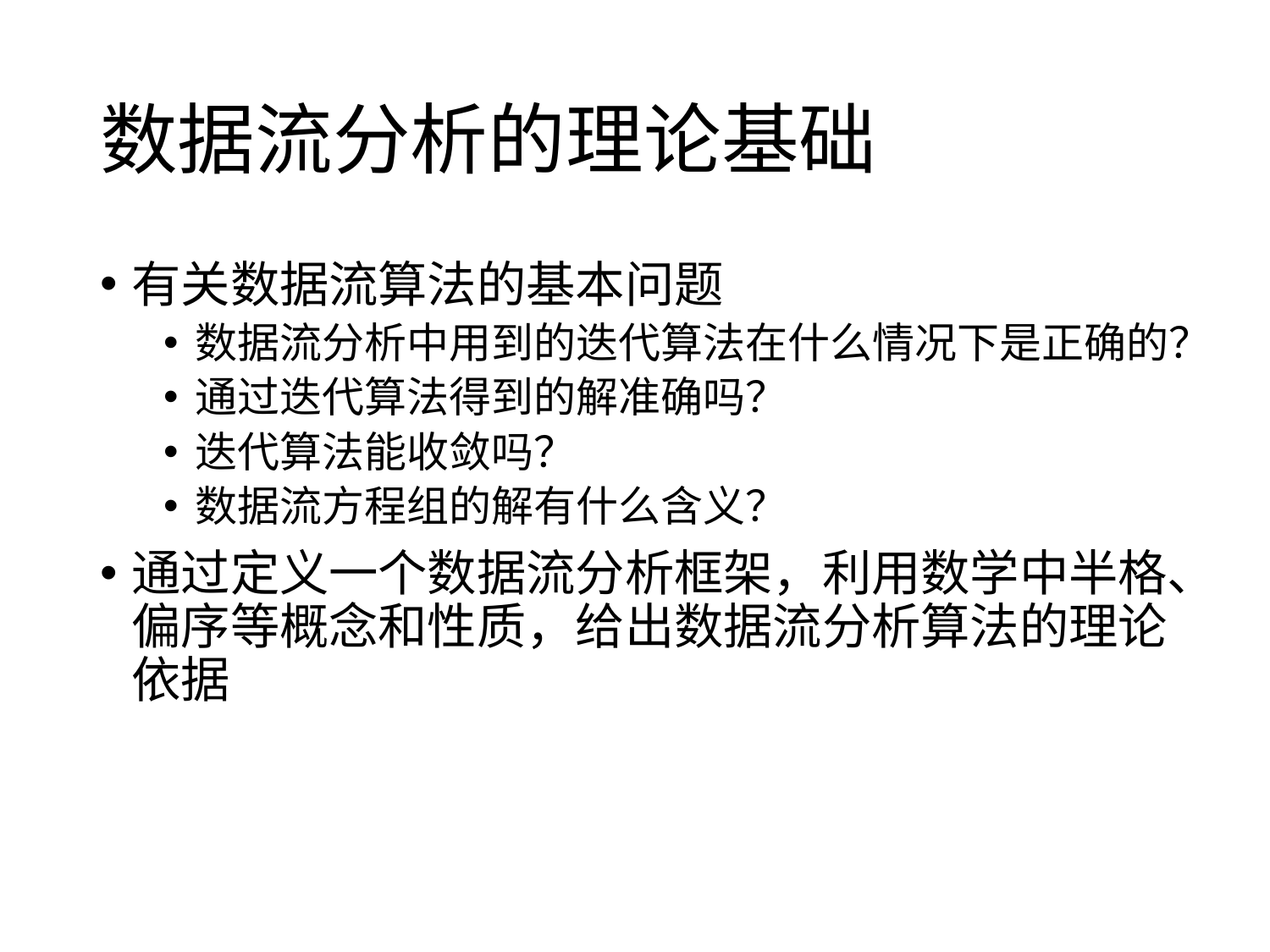

# 数据流分析的理论基础
有关数据流算法的基本问题
数据流分析中用到的迭代算法在什么情况下是正确的？
通过迭代算法得到的解准确吗？
迭代算法能收敛吗？
数据流方程组的解有什么含义？
通过定义一个数据流分析框架，利用数学中半格、偏序等概念和性质，给出数据流分析算法的理论依据